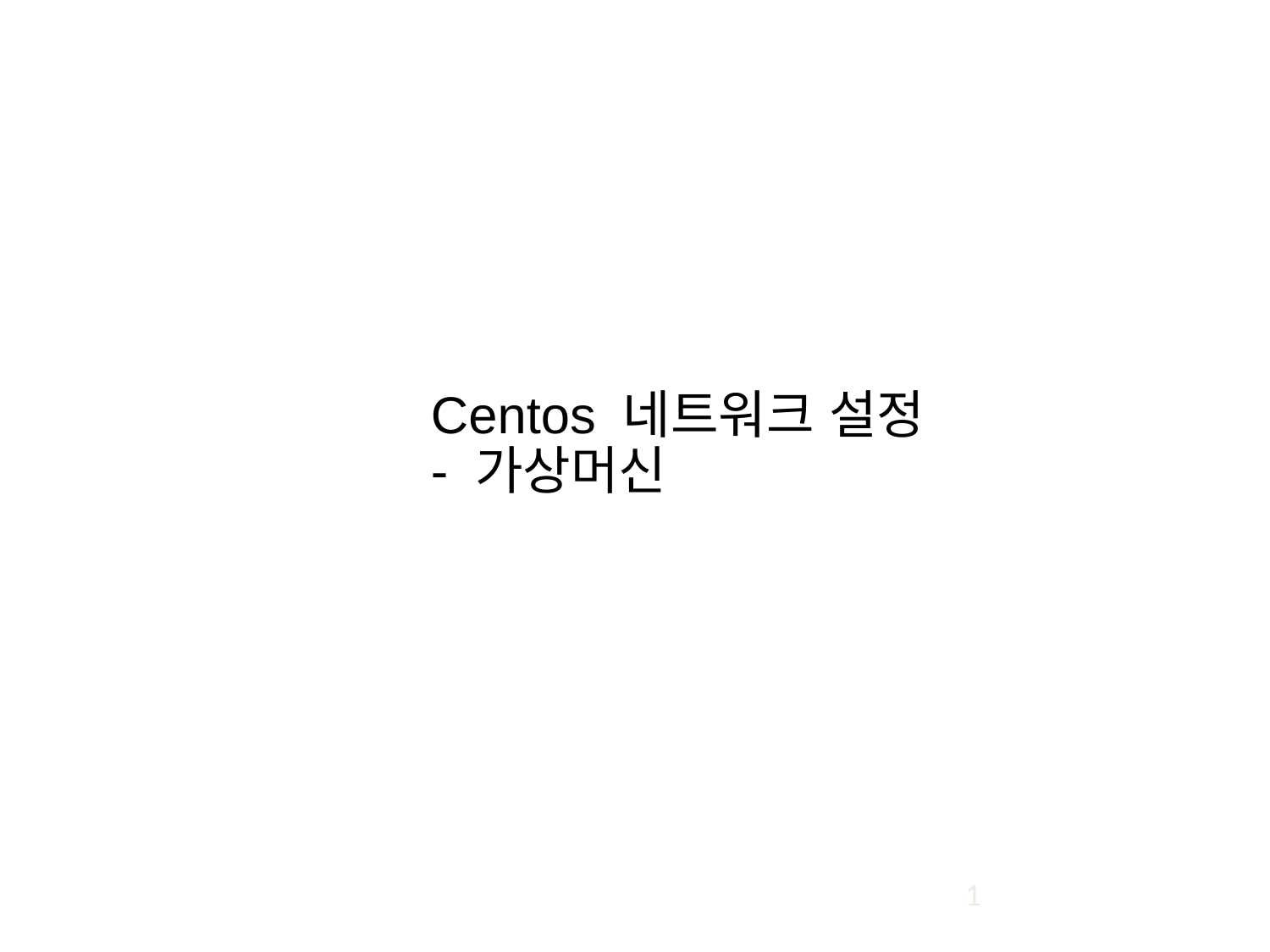

# Centos 네트워크 설정 - 가상머신

1